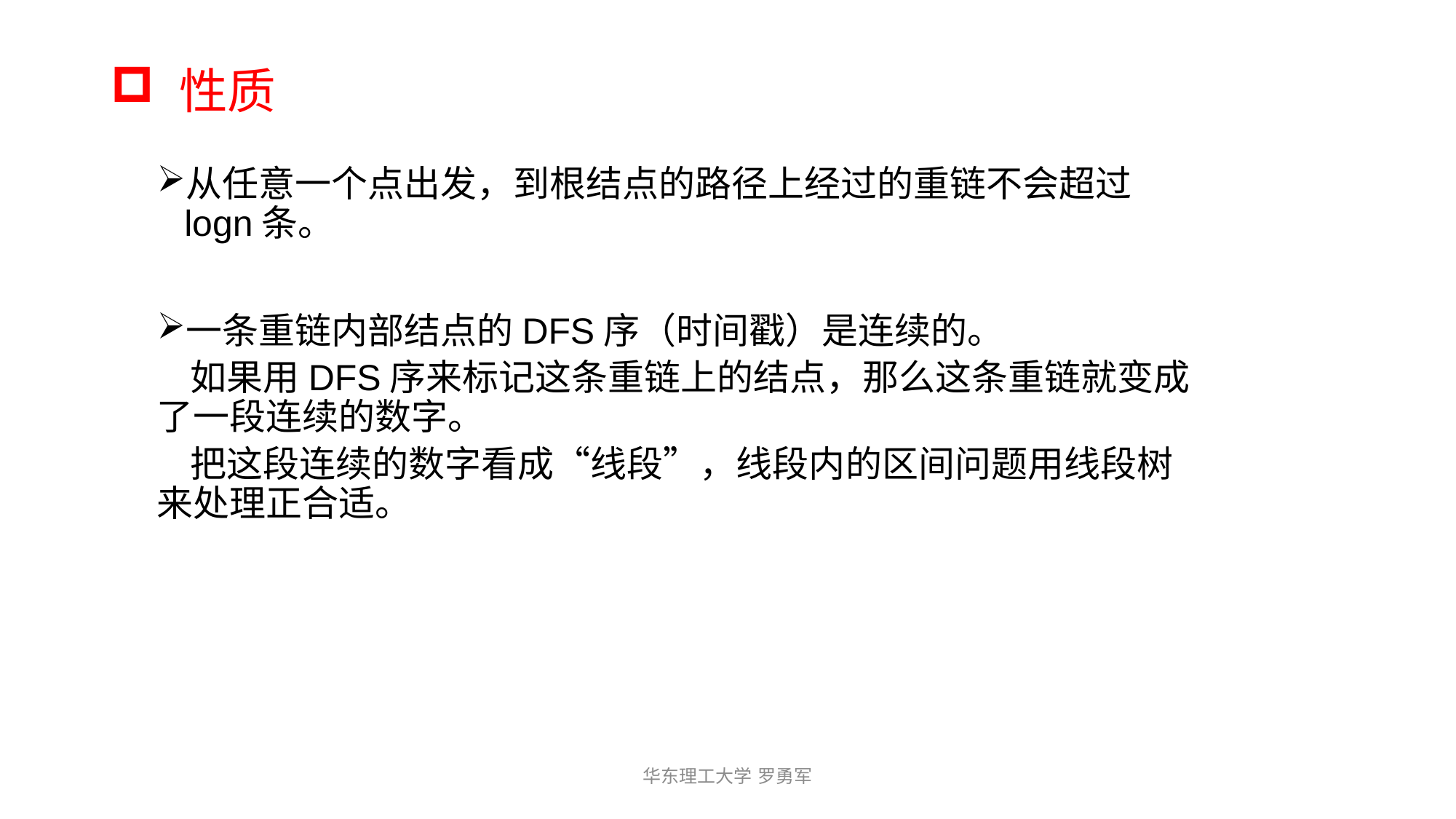

# 性质
从任意一个点出发，到根结点的路径上经过的重链不会超过 logn条。

一条重链内部结点的DFS序（时间戳）是连续的。
   如果用DFS序来标记这条重链上的结点，那么这条重链就变成了一段连续的数字。
   把这段连续的数字看成“线段”，线段内的区间问题用线段树来处理正合适。

华东理工大学 罗勇军